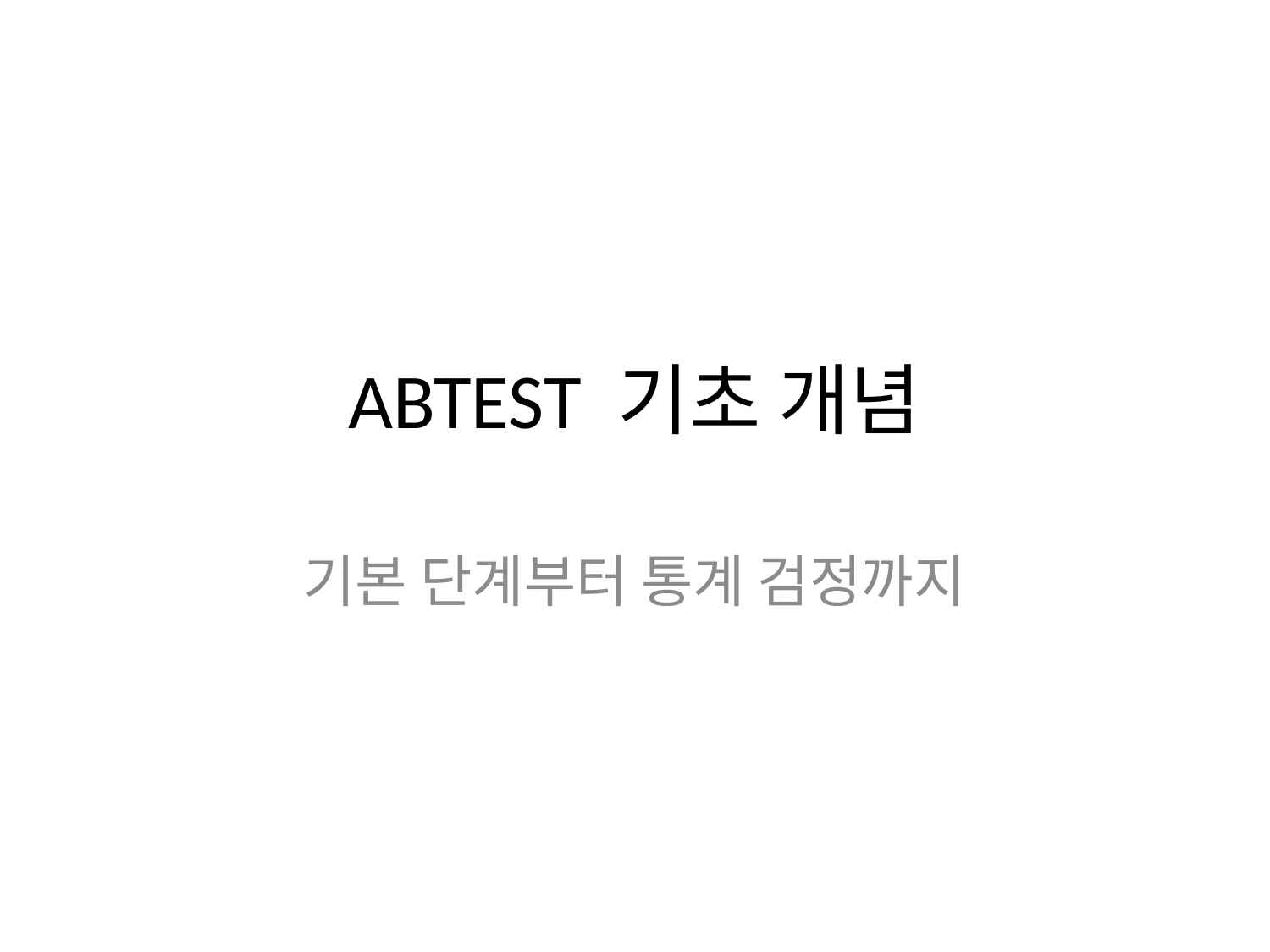

# ABTEST 기초 개념
기본 단계부터 통계 검정까지